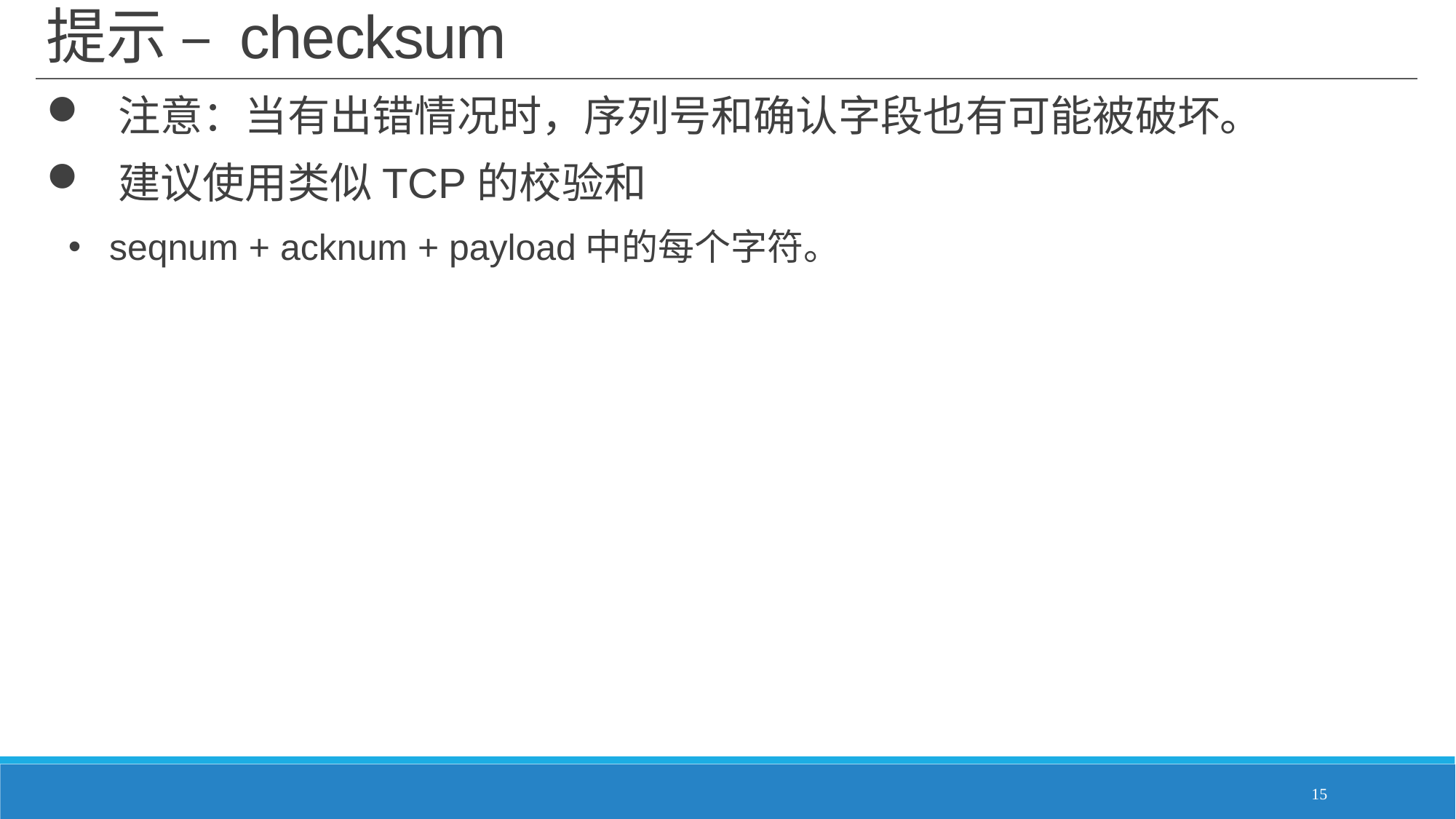

提示 – checksum
  注意：当有出错情况时，序列号和确认字段也有可能被破坏。
  建议使用类似TCP的校验和
seqnum + acknum + payload中的每个字符。

15